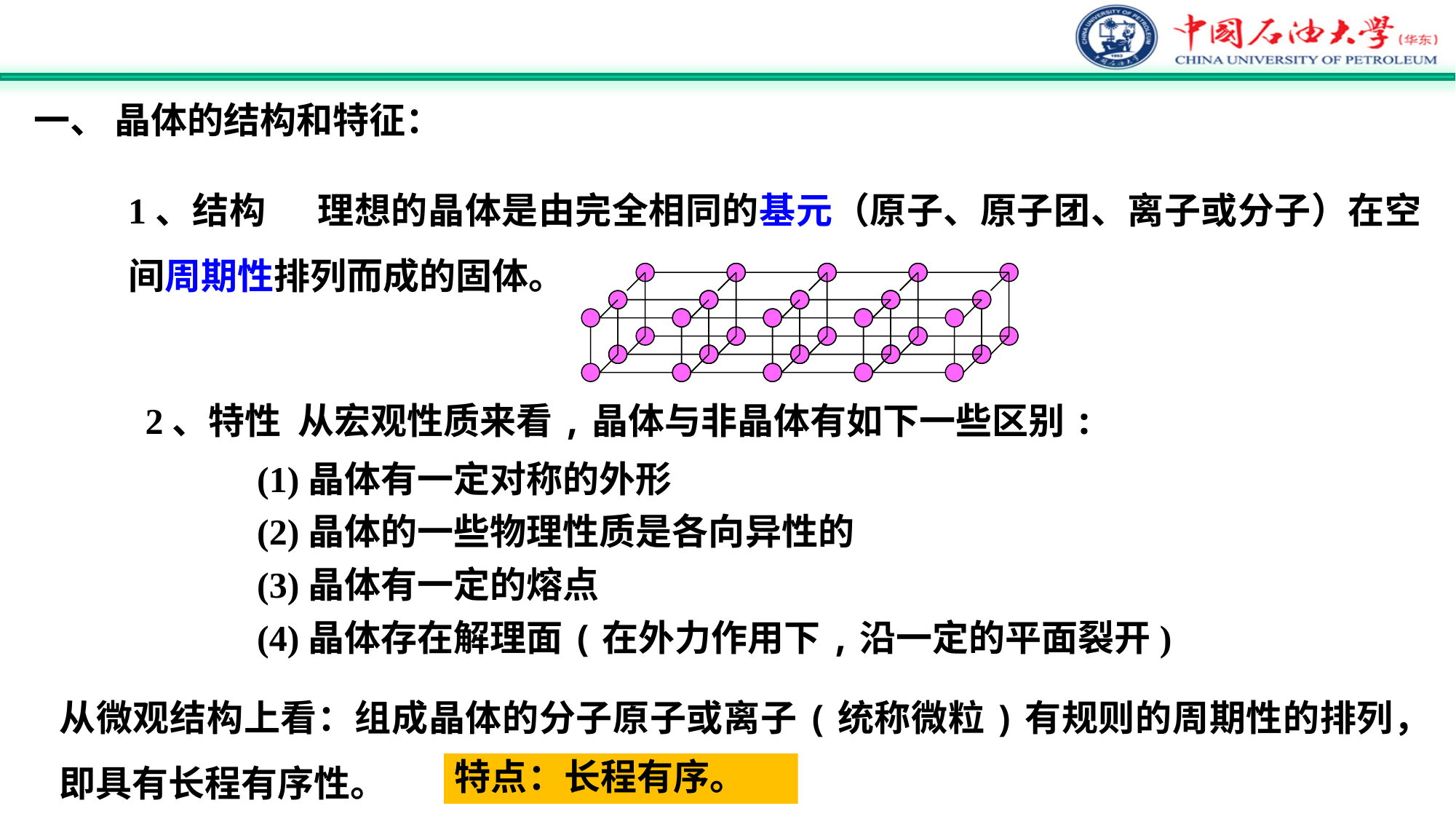

一、 晶体的结构和特征：
1、结构      理想的晶体是由完全相同的基元（原子、原子团、离子或分子）在空间周期性排列而成的固体。

2、特性  从宏观性质来看,晶体与非晶体有如下一些区别:
(1)晶体有一定对称的外形
(2)晶体的一些物理性质是各向异性的
(3)晶体有一定的熔点
(4)晶体存在解理面(在外力作用下,沿一定的平面裂开)
从微观结构上看：组成晶体的分子原子或离子(统称微粒)有规则的周期性的排列，即具有长程有序性。
特点：长程有序。